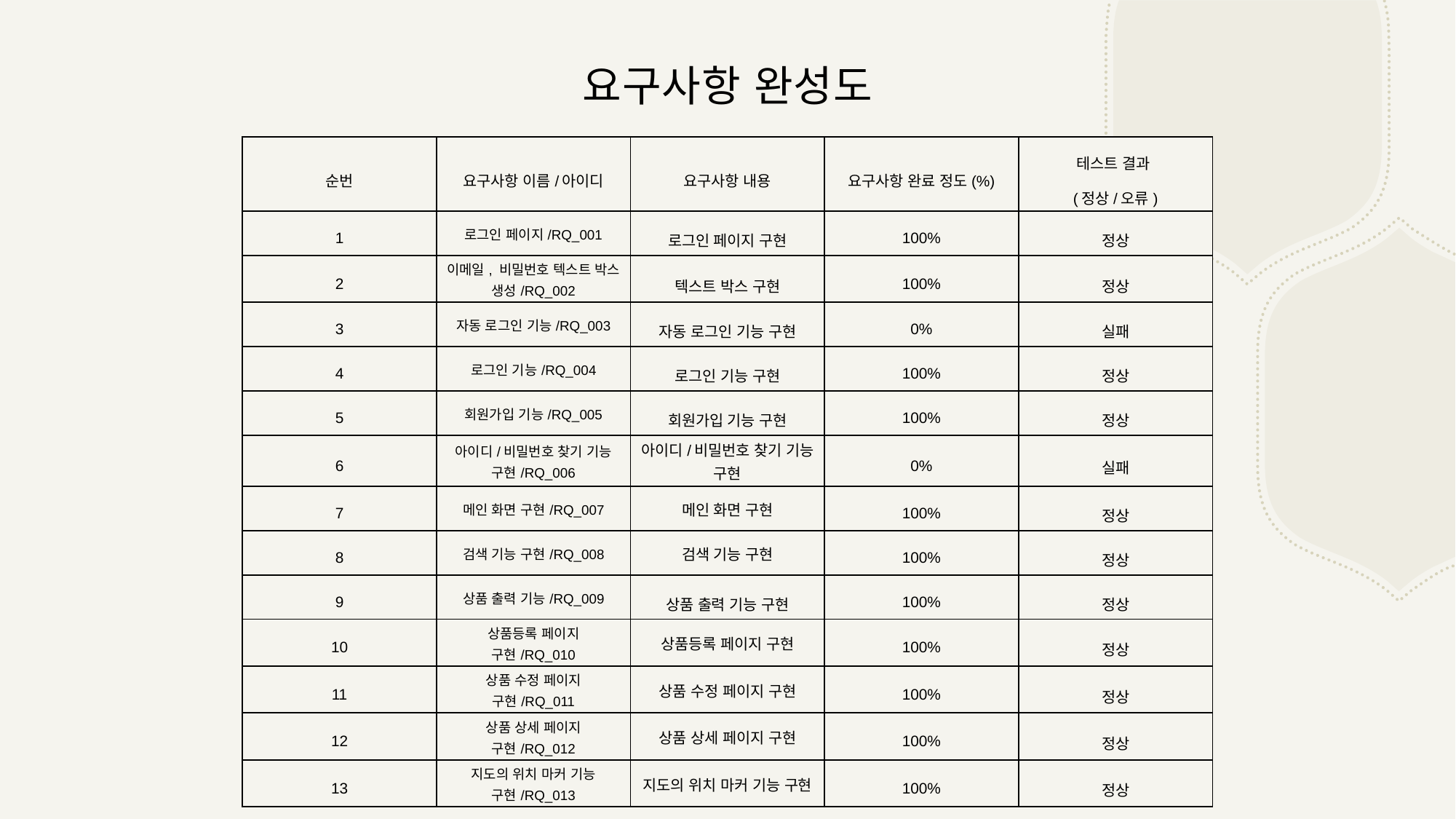

요구사항 완성도
| 순번 | 요구사항 이름/아이디 | 요구사항 내용 | 요구사항 완료 정도(%) | 테스트 결과 (정상/오류) |
| --- | --- | --- | --- | --- |
| 1 | 로그인 페이지/RQ\_001 | 로그인 페이지 구현 | 100% | 정상 |
| 2 | 이메일, 비밀번호 텍스트 박스 생성/RQ\_002 | 텍스트 박스 구현 | 100% | 정상 |
| 3 | 자동 로그인 기능/RQ\_003 | 자동 로그인 기능 구현 | 0% | 실패 |
| 4 | 로그인 기능/RQ\_004 | 로그인 기능 구현 | 100% | 정상 |
| 5 | 회원가입 기능/RQ\_005 | 회원가입 기능 구현 | 100% | 정상 |
| 6 | 아이디/비밀번호 찾기 기능 구현/RQ\_006 | 아이디/비밀번호 찾기 기능 구현 | 0% | 실패 |
| 7 | 메인 화면 구현/RQ\_007 | 메인 화면 구현 | 100% | 정상 |
| 8 | 검색 기능 구현/RQ\_008 | 검색 기능 구현 | 100% | 정상 |
| 9 | 상품 출력 기능/RQ\_009 | 상품 출력 기능 구현 | 100% | 정상 |
| 10 | 상품등록 페이지 구현/RQ\_010 | 상품등록 페이지 구현 | 100% | 정상 |
| 11 | 상품 수정 페이지 구현/RQ\_011 | 상품 수정 페이지 구현 | 100% | 정상 |
| 12 | 상품 상세 페이지 구현/RQ\_012 | 상품 상세 페이지 구현 | 100% | 정상 |
| 13 | 지도의 위치 마커 기능 구현/RQ\_013 | 지도의 위치 마커 기능 구현 | 100% | 정상 |